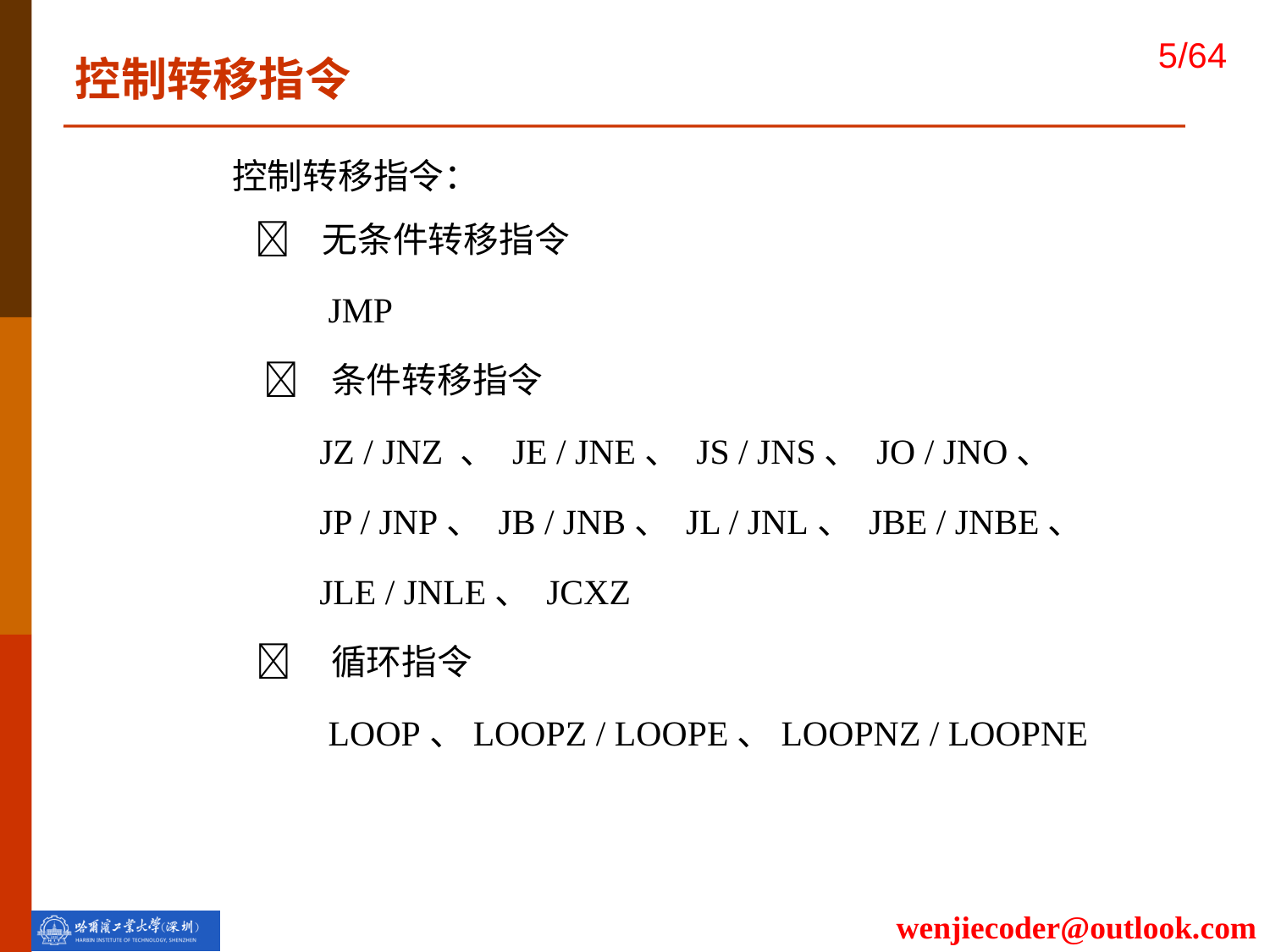

控制转移指令
    控制转移指令：
        •   无条件转移指令
 JMP
 •   条件转移指令
JZ / JNZ 、 JE / JNE、 JS / JNS、 JO / JNO、
JP / JNP、 JB / JNB、 JL / JNL、 JBE / JNBE、
JLE / JNLE、 JCXZ
•    循环指令
 LOOP、LOOPZ / LOOPE、LOOPNZ / LOOPNE